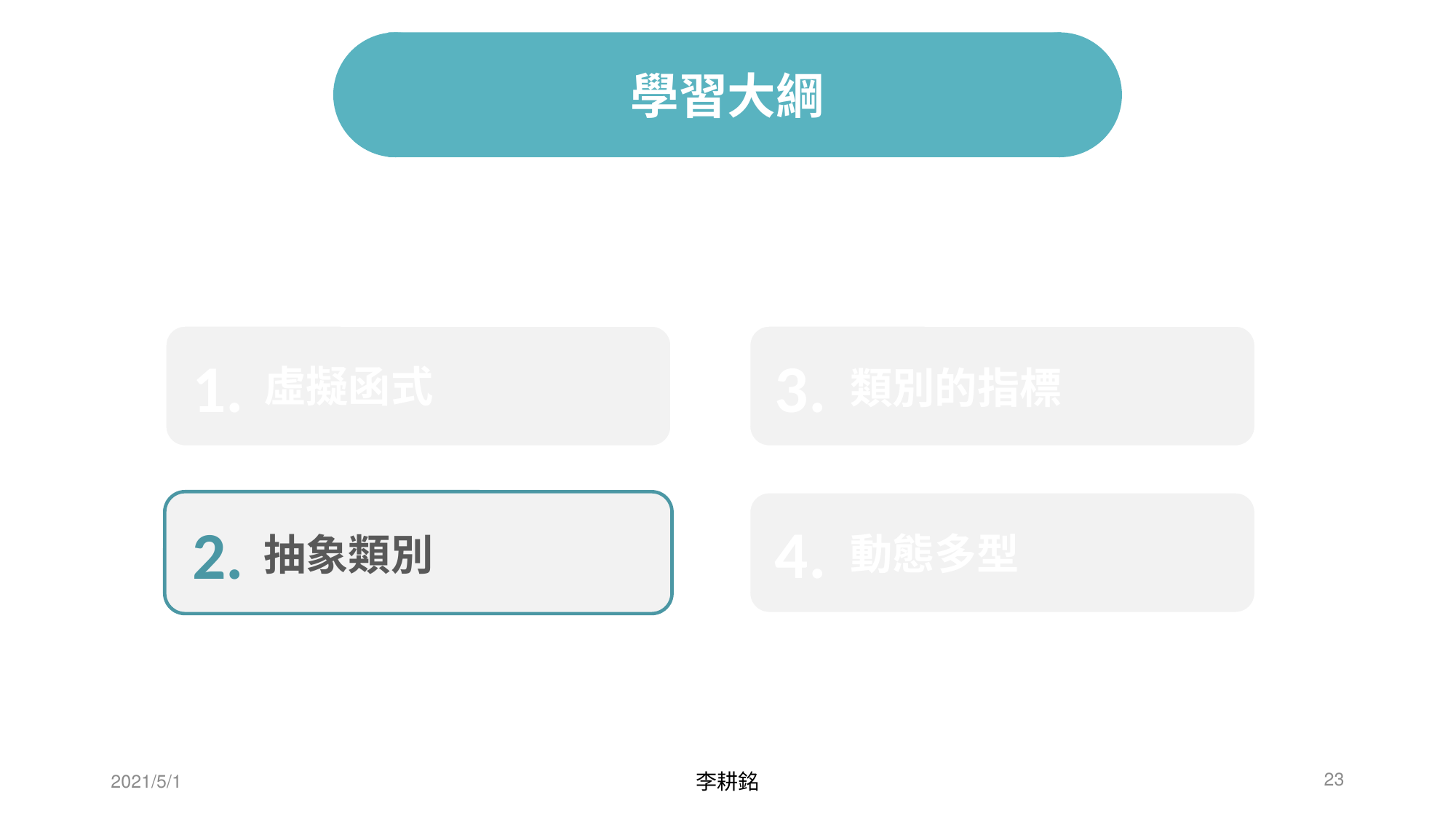

# 學習大綱

3.
1.
虛擬函式
類別的指標

4.
2.
動態多型
抽象類別
2021/5/1
李耕銘
23